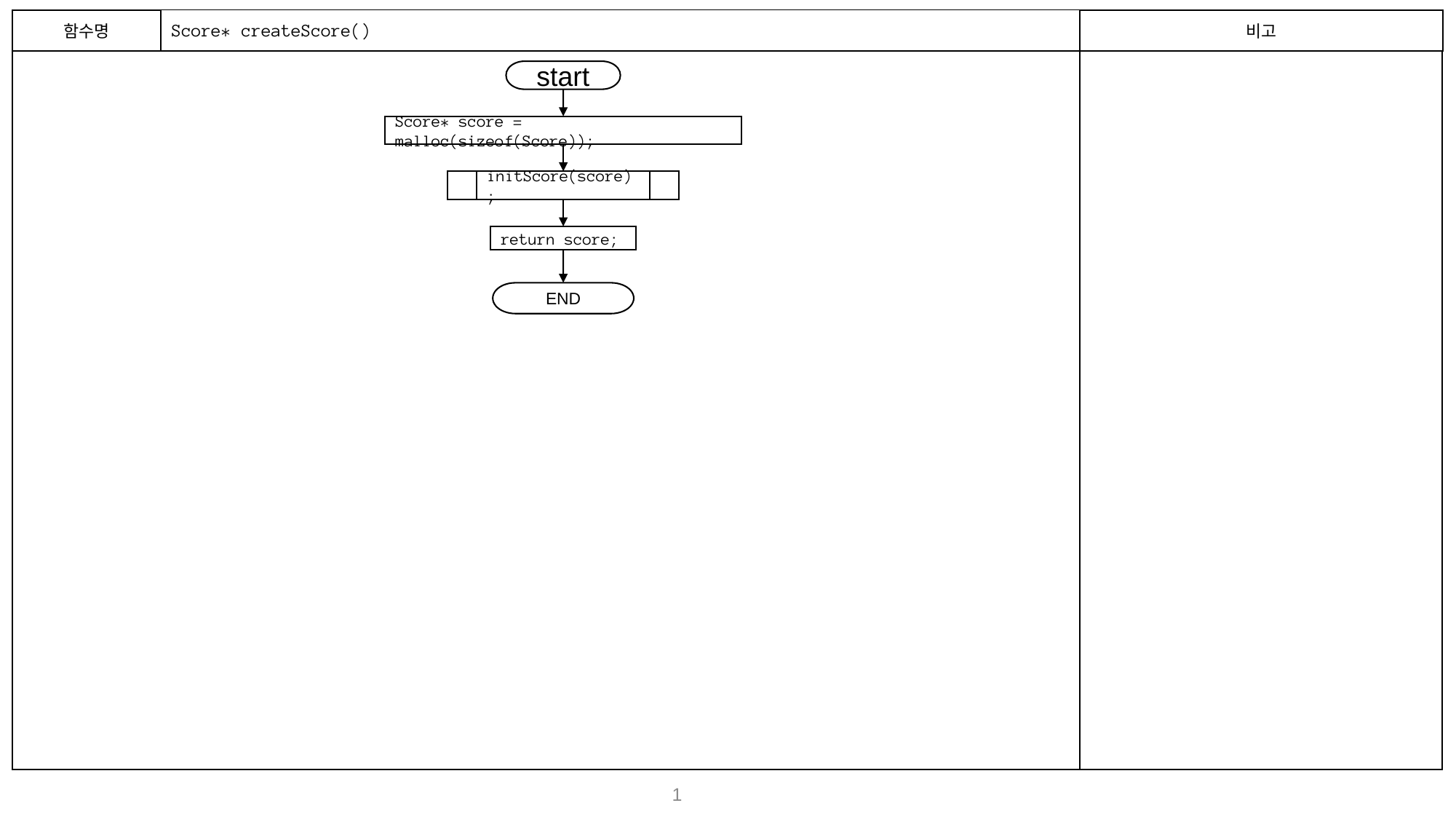

함수명
# Score* createScore()
비고

start
Score* score = malloc(sizeof(Score));
initScore(score);
return score;
END
1